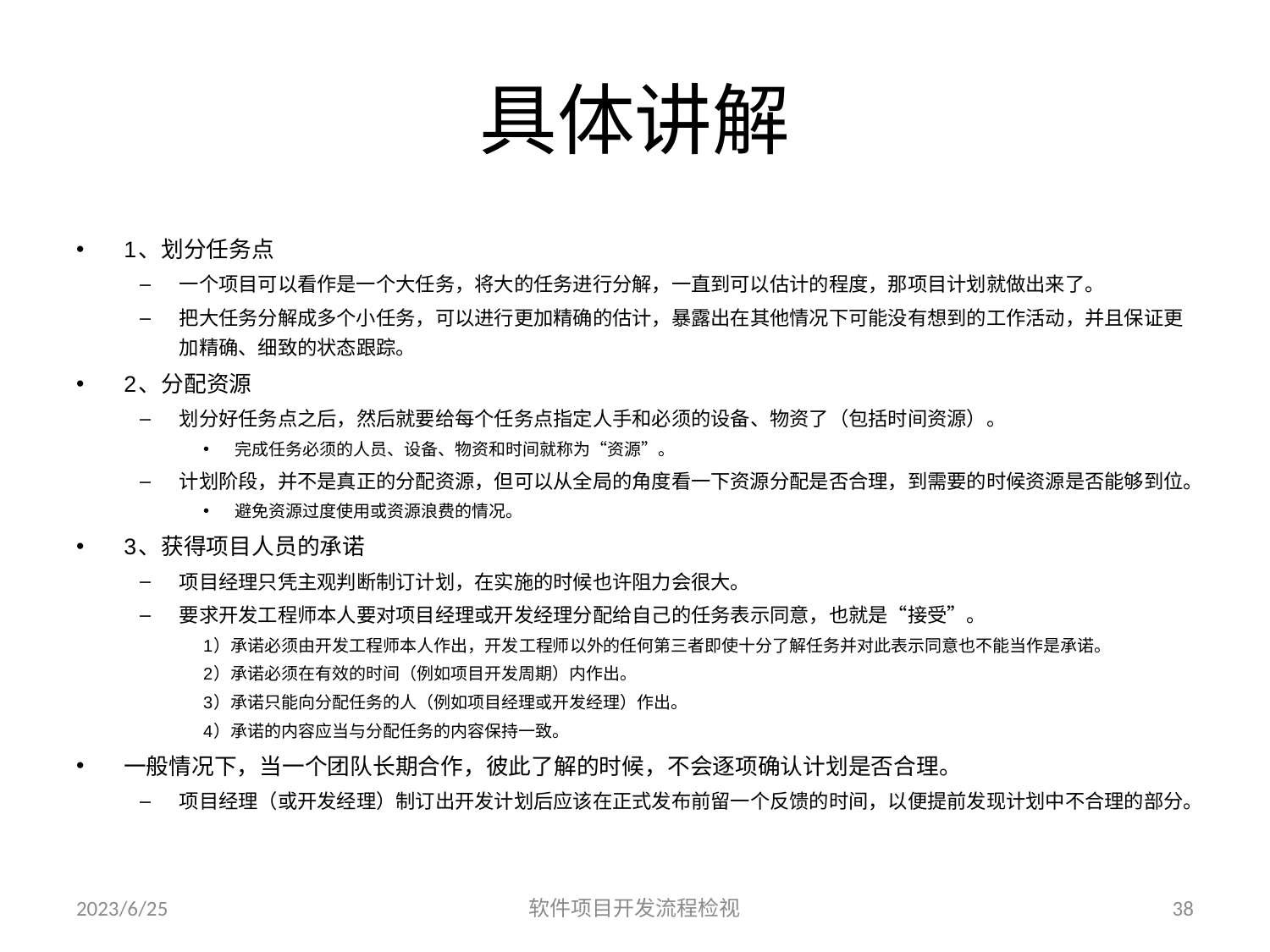

# 具体讲解
1、划分任务点
一个项目可以看作是一个大任务，将大的任务进行分解，一直到可以估计的程度，那项目计划就做出来了。
把大任务分解成多个小任务，可以进行更加精确的估计，暴露出在其他情况下可能没有想到的工作活动，并且保证更加精确、细致的状态跟踪。
2、分配资源
划分好任务点之后，然后就要给每个任务点指定人手和必须的设备、物资了（包括时间资源）。
完成任务必须的人员、设备、物资和时间就称为“资源”。
计划阶段，并不是真正的分配资源，但可以从全局的角度看一下资源分配是否合理，到需要的时候资源是否能够到位。
避免资源过度使用或资源浪费的情况。
3、获得项目人员的承诺
项目经理只凭主观判断制订计划，在实施的时候也许阻力会很大。
要求开发工程师本人要对项目经理或开发经理分配给自己的任务表示同意，也就是“接受”。
1）承诺必须由开发工程师本人作出，开发工程师以外的任何第三者即使十分了解任务并对此表示同意也不能当作是承诺。
2）承诺必须在有效的时间（例如项目开发周期）内作出。
3）承诺只能向分配任务的人（例如项目经理或开发经理）作出。
4）承诺的内容应当与分配任务的内容保持一致。
一般情况下，当一个团队长期合作，彼此了解的时候，不会逐项确认计划是否合理。
项目经理（或开发经理）制订出开发计划后应该在正式发布前留一个反馈的时间，以便提前发现计划中不合理的部分。
2023/6/25
软件项目开发流程检视
38